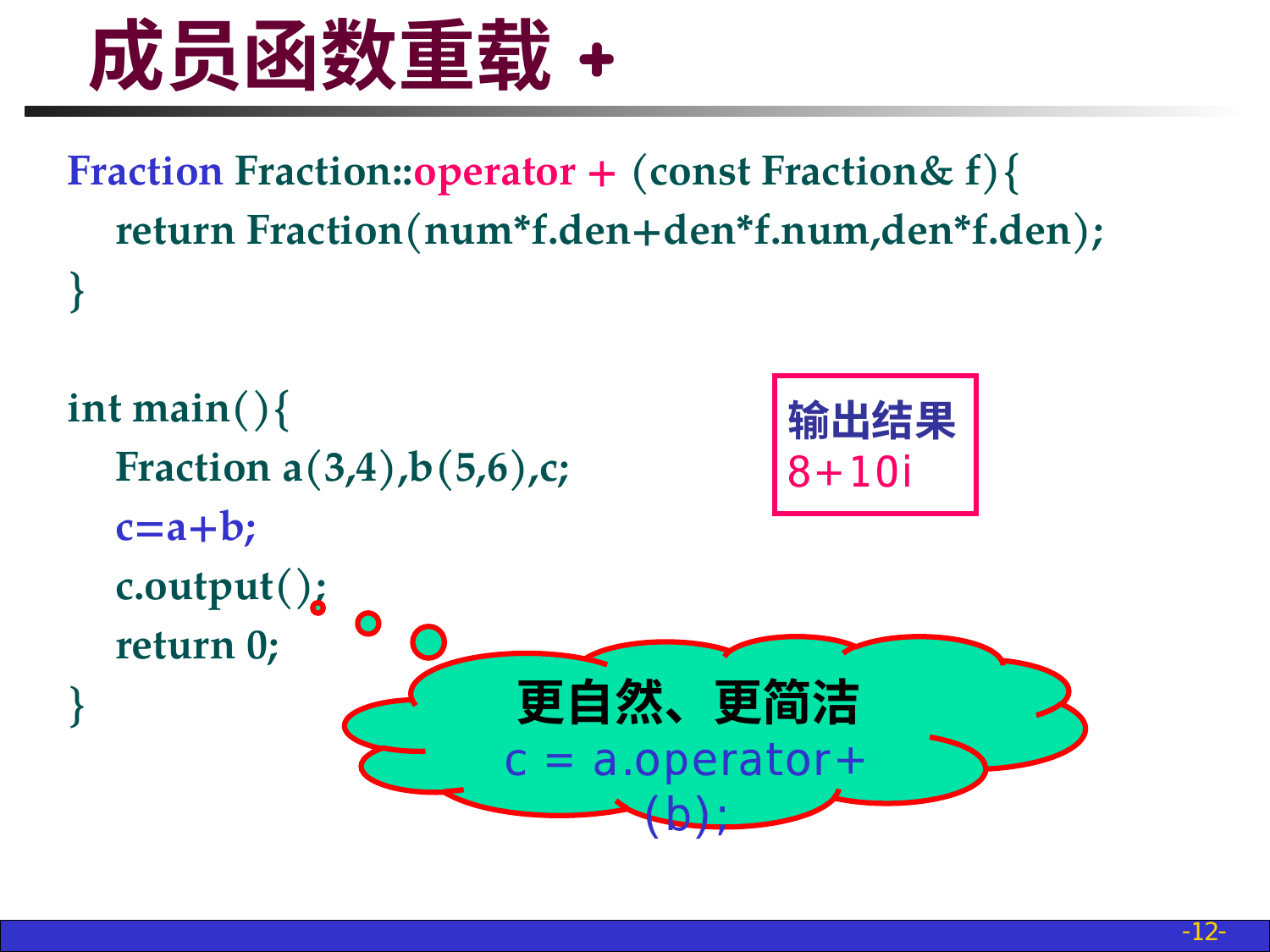

# 成员函数重载+
Fraction Fraction::operator + (const Fraction& f){
	return Fraction(num*f.den+den*f.num,den*f.den);
}

int main(){
	Fraction a(3,4),b(5,6),c;
	c=a+b;
	c.output();
	return 0;
}
输出结果
8+10i
更自然、更简洁
c = a.operator+ (b);
-12-